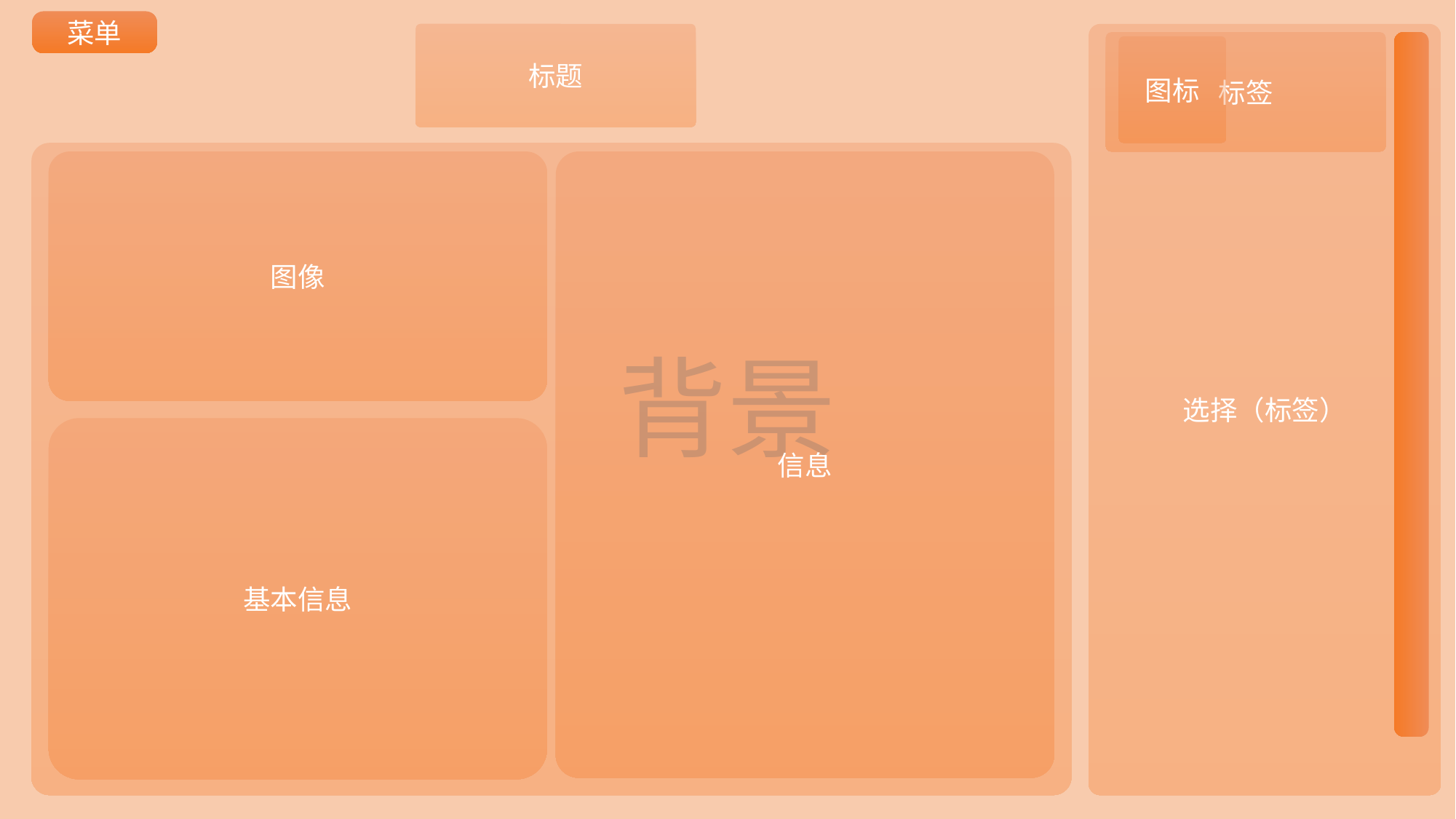

菜单
标题
选择（标签）
标签
图标

图像
信息
背景

基本信息